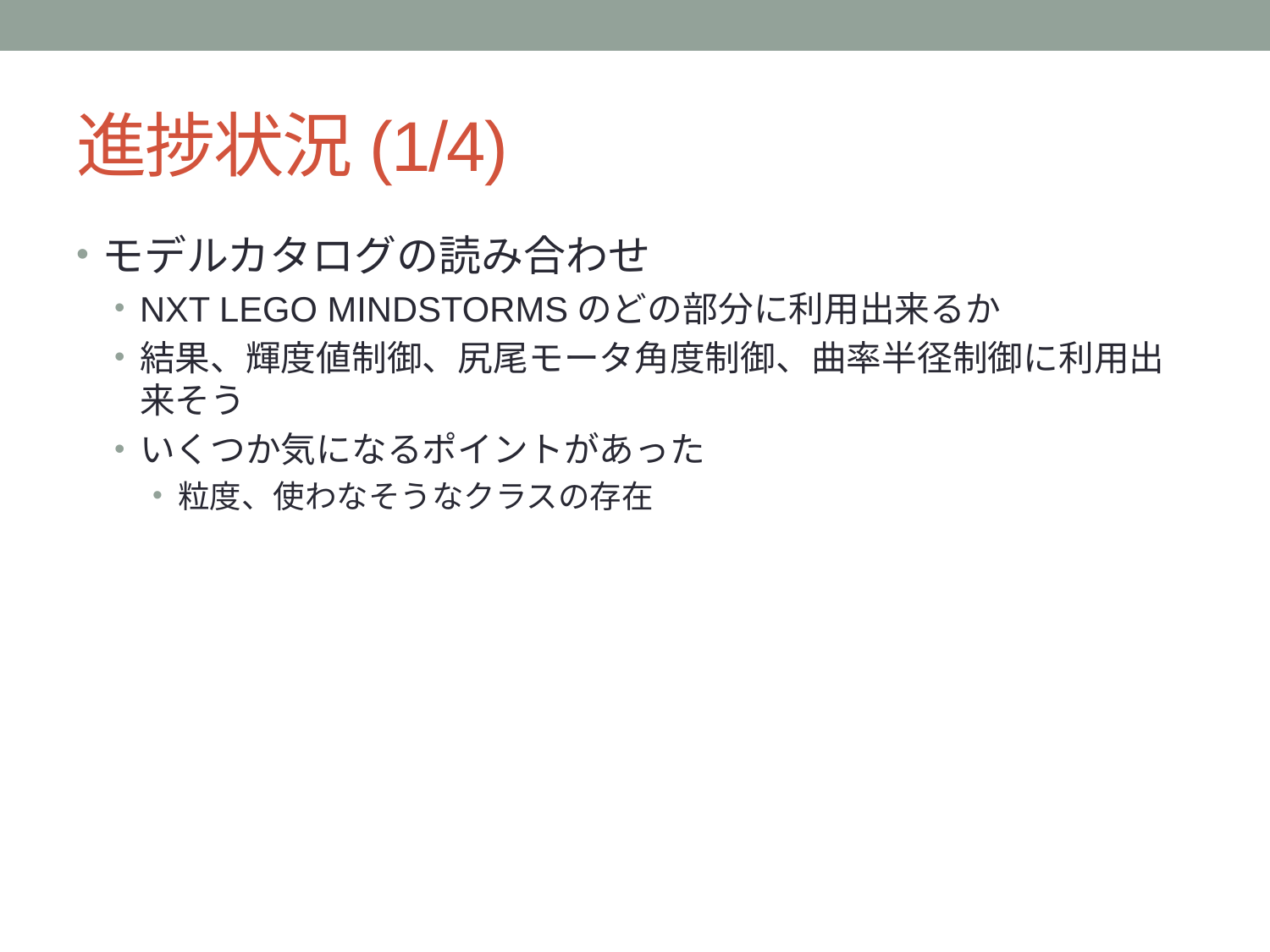

# 進捗状況(1/4)
モデルカタログの読み合わせ
NXT LEGO MINDSTORMSのどの部分に利用出来るか
結果、輝度値制御、尻尾モータ角度制御、曲率半径制御に利用出来そう
いくつか気になるポイントがあった
粒度、使わなそうなクラスの存在